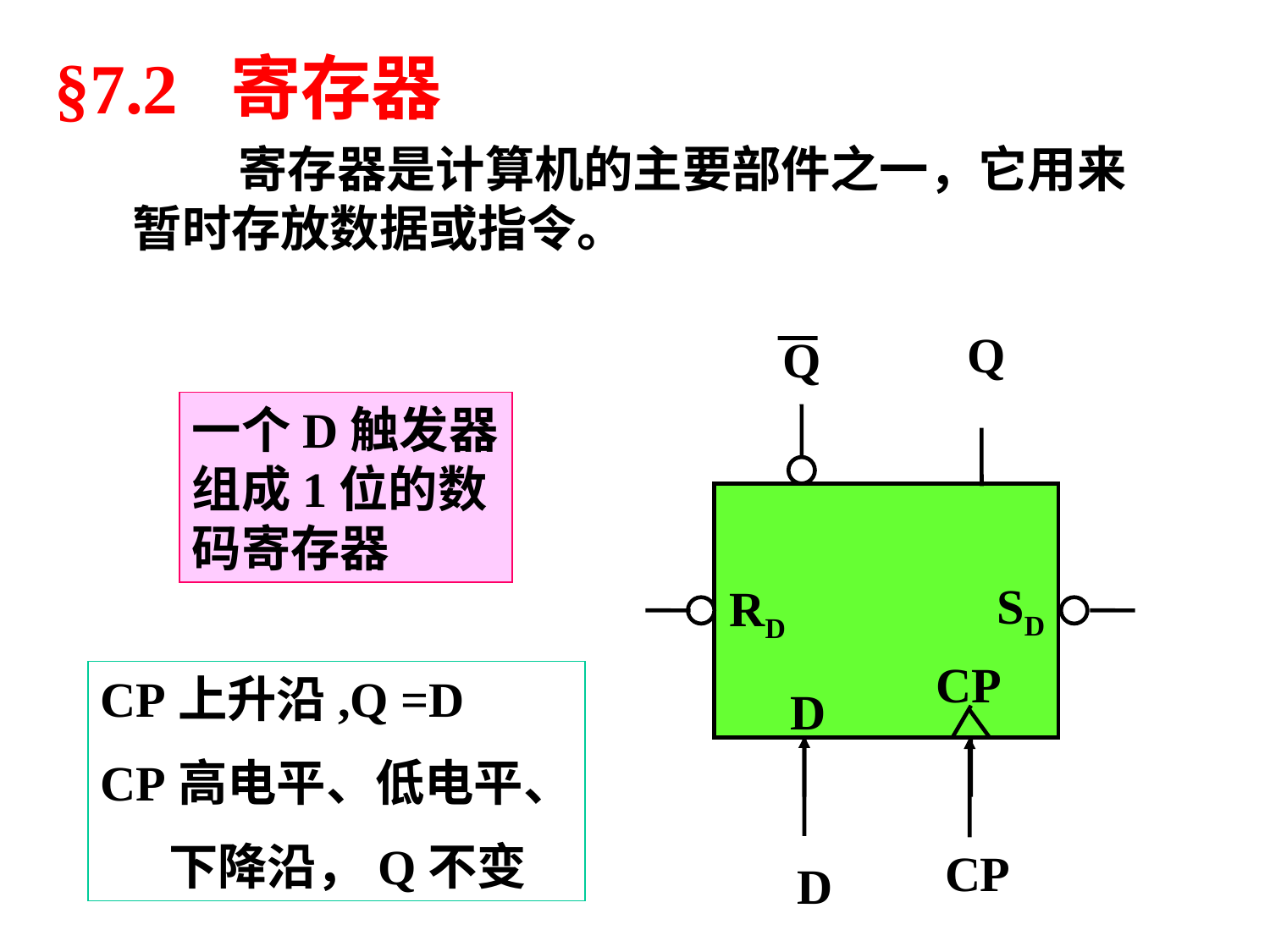

§7.2  寄存器
寄存器是计算机的主要部件之一，它用来暂时存放数据或指令。
Q
Q

SD
RD

CP
D

一个D触发器组成1位的数码寄存器
CP上升沿,Q =D
CP高电平、低电平、
     下降沿，Q不变

D

CP